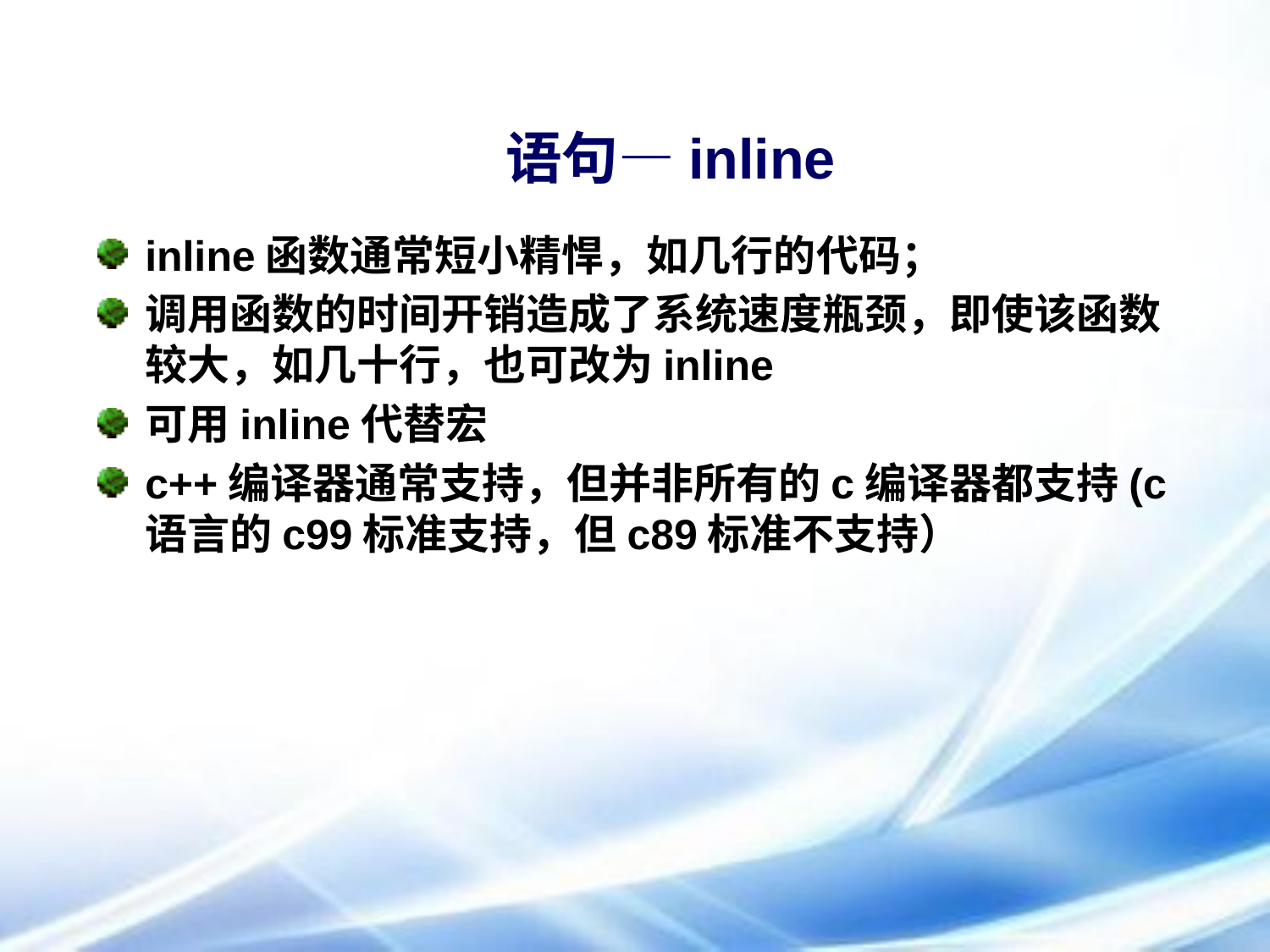

# 语句—inline
inline函数通常短小精悍，如几行的代码；
调用函数的时间开销造成了系统速度瓶颈，即使该函数较大，如几十行，也可改为inline
可用inline代替宏
c++编译器通常支持，但并非所有的c编译器都支持(c语言的c99标准支持，但c89标准不支持）